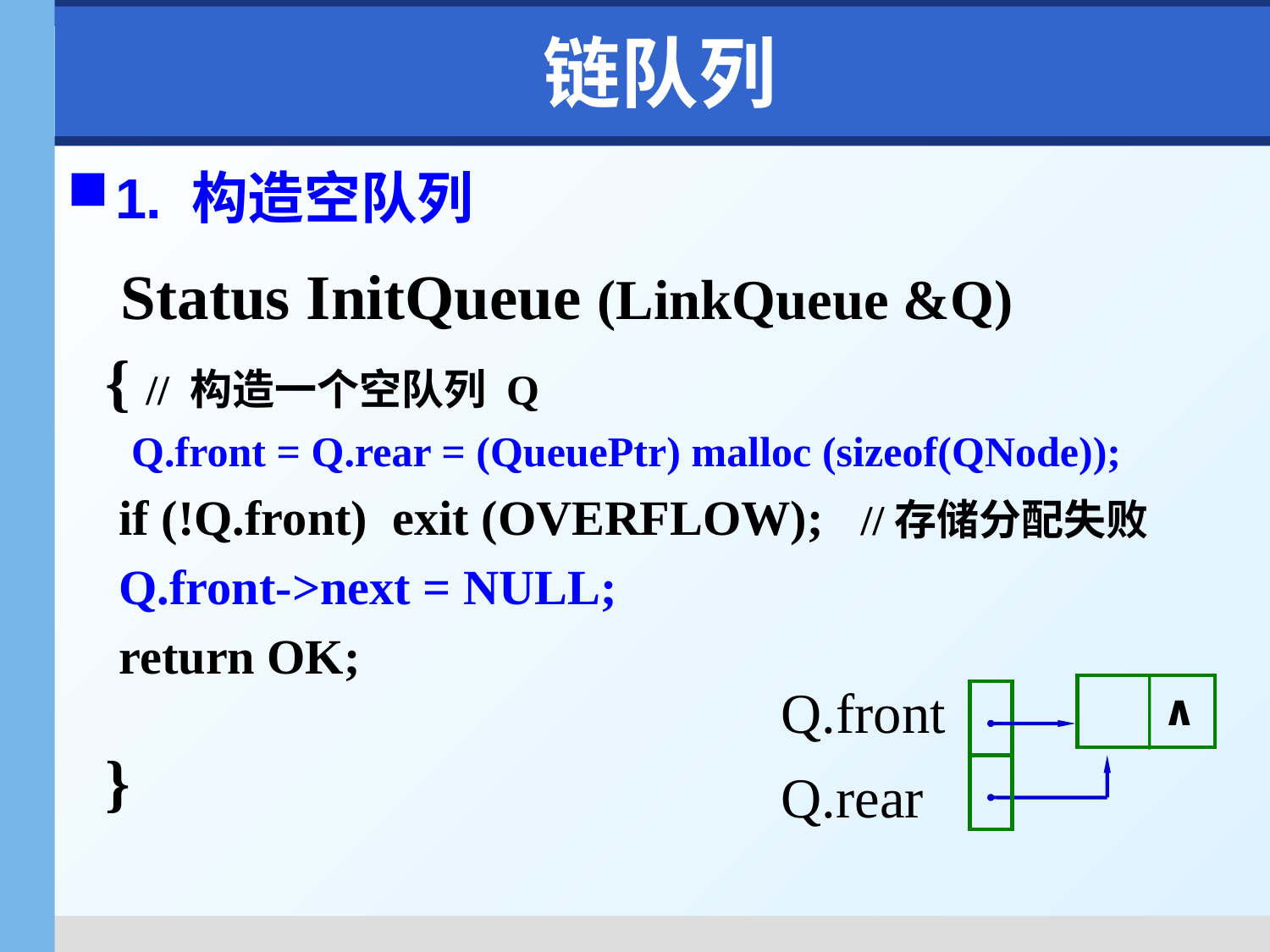

# 链队列
1. 构造空队列

 Status InitQueue (LinkQueue &Q)
{ // 构造一个空队列 Q

}
 Q.front = Q.rear = (QueuePtr) malloc (sizeof(QNode));
if (!Q.front)  exit (OVERFLOW);   //存储分配失败
Q.front->next = NULL;
return OK;
∧

Q.front

Q.rear